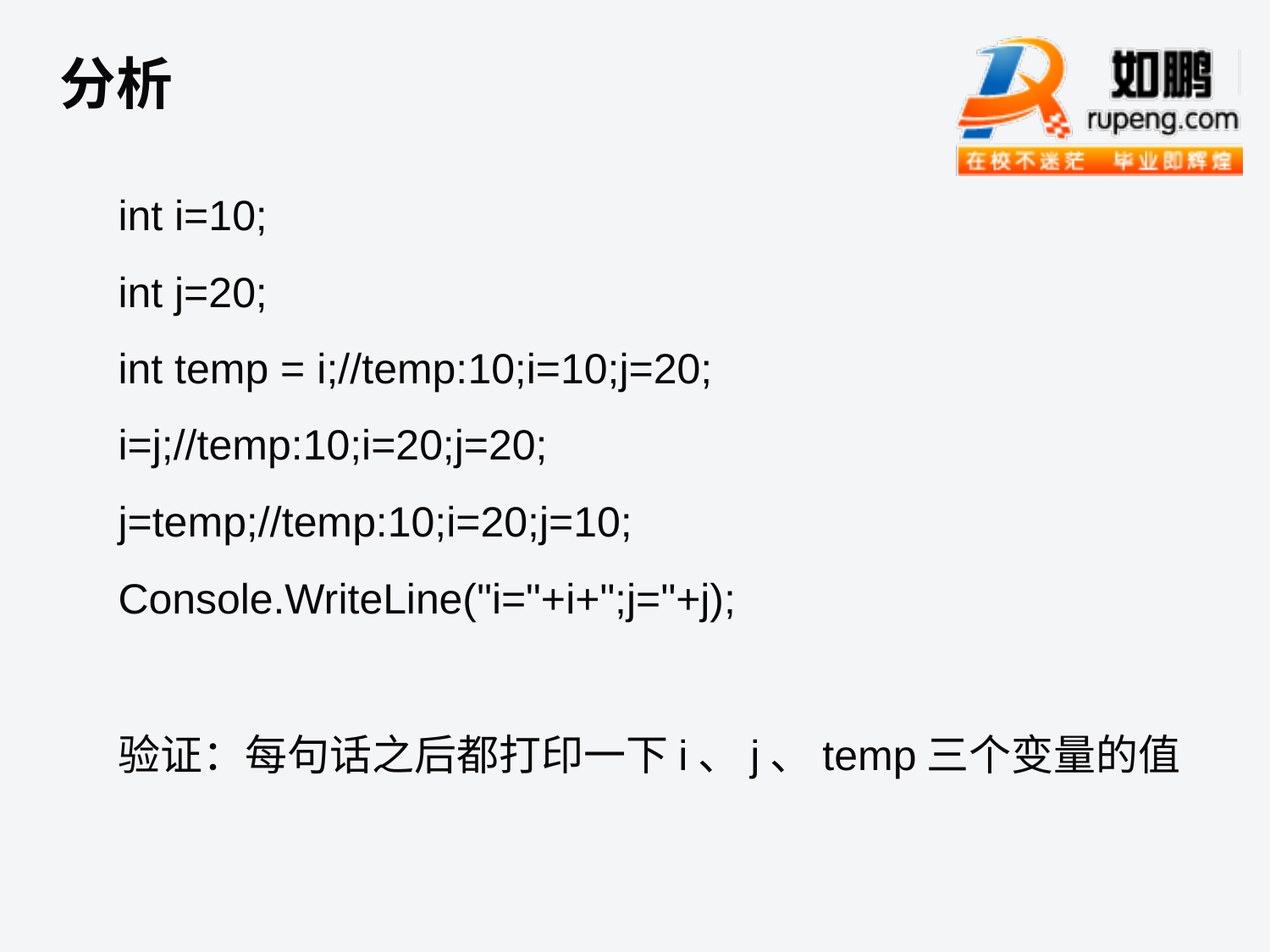

分析
int i=10;
int j=20;
int temp = i;//temp:10;i=10;j=20;
i=j;//temp:10;i=20;j=20;
j=temp;//temp:10;i=20;j=10;
Console.WriteLine("i="+i+";j="+j);

验证：每句话之后都打印一下i、j、temp三个变量的值